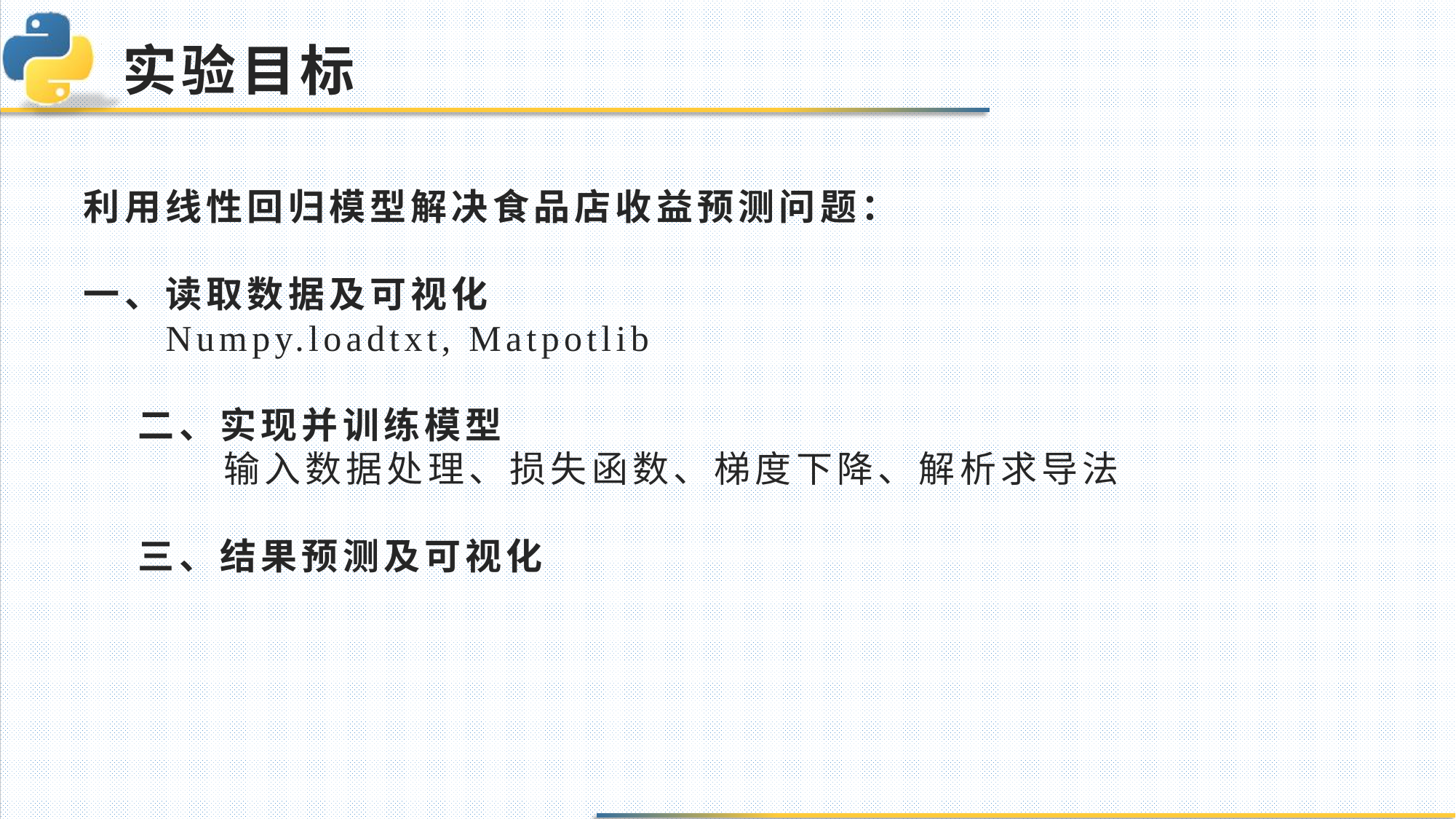

# 实验目标
利用线性回归模型解决食品店收益预测问题：

一、读取数据及可视化
      Numpy.loadtxt, Matpotlib

二、实现并训练模型
      输入数据处理、损失函数、梯度下降、解析求导法

三、结果预测及可视化